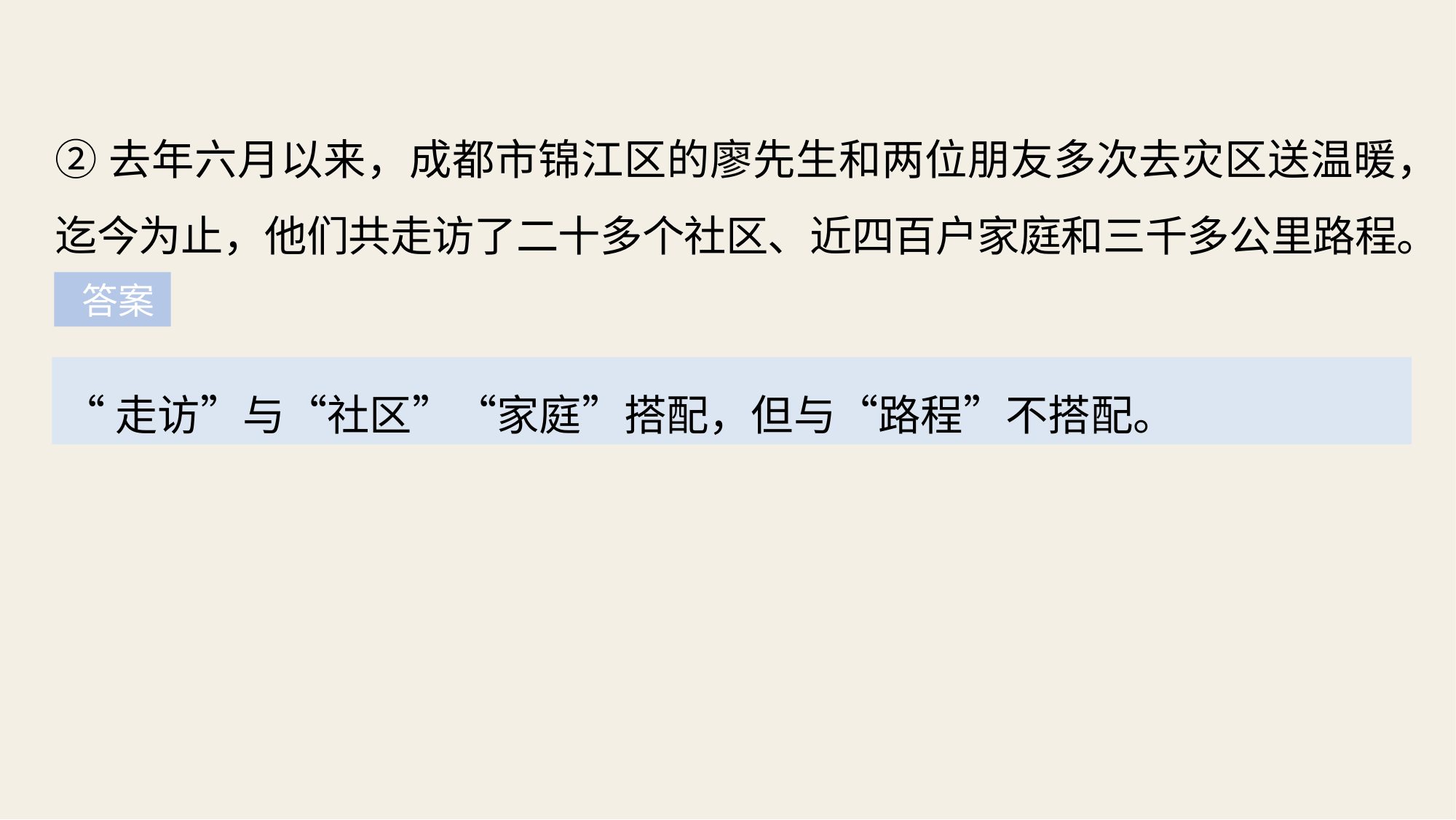

②去年六月以来，成都市锦江区的廖先生和两位朋友多次去灾区送温暖，迄今为止，他们共走访了二十多个社区、近四百户家庭和三千多公里路程。
 答案
“走访”与“社区”“家庭”搭配，但与“路程”不搭配。